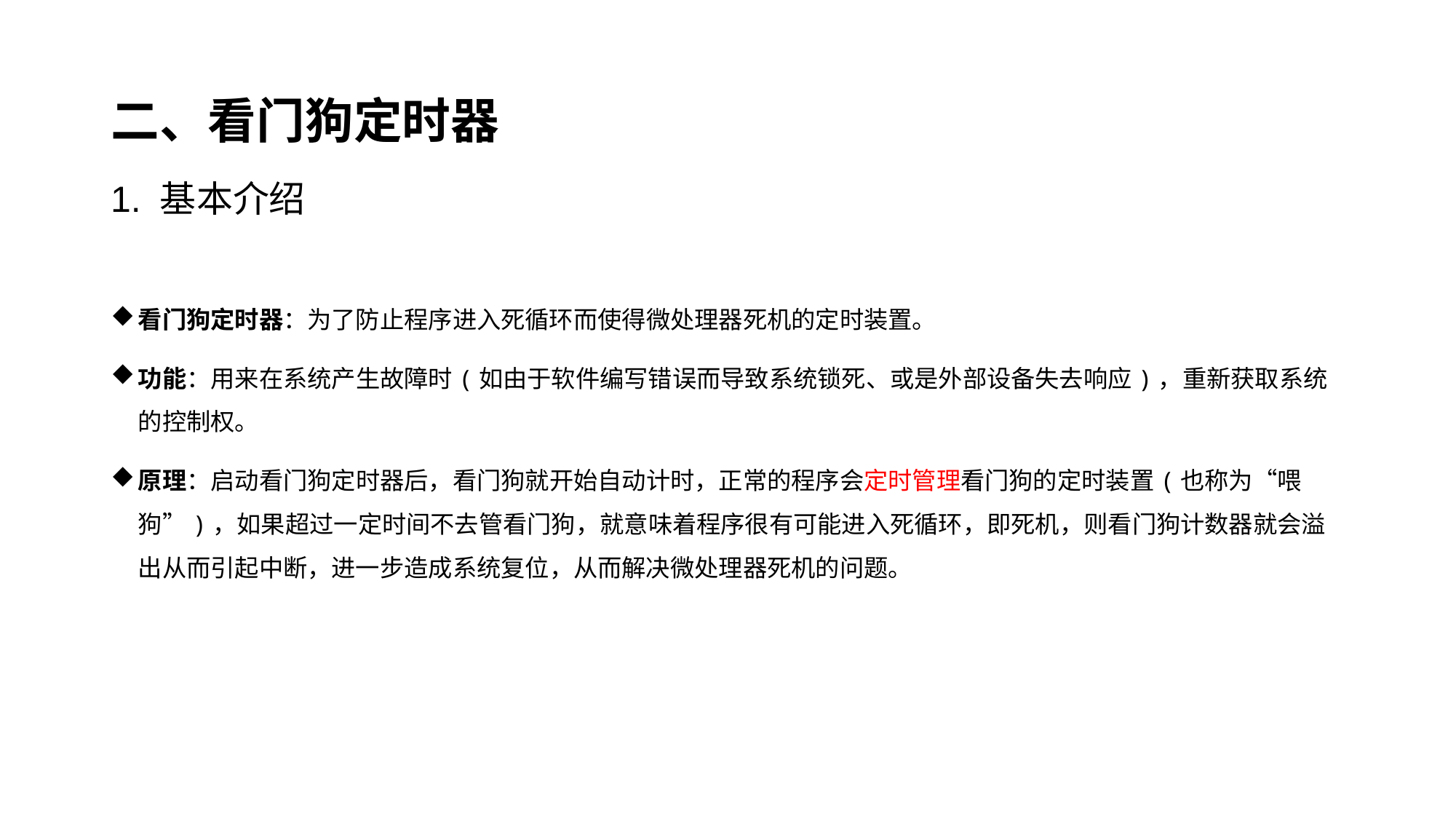

# 二、看门狗定时器
1. 基本介绍
看门狗定时器：为了防止程序进入死循环而使得微处理器死机的定时装置。
功能：用来在系统产生故障时(如由于软件编写错误而导致系统锁死、或是外部设备失去响应)，重新获取系统的控制权。
原理：启动看门狗定时器后，看门狗就开始自动计时，正常的程序会定时管理看门狗的定时装置(也称为“喂狗”)，如果超过一定时间不去管看门狗，就意味着程序很有可能进入死循环，即死机，则看门狗计数器就会溢出从而引起中断，进一步造成系统复位，从而解决微处理器死机的问题。